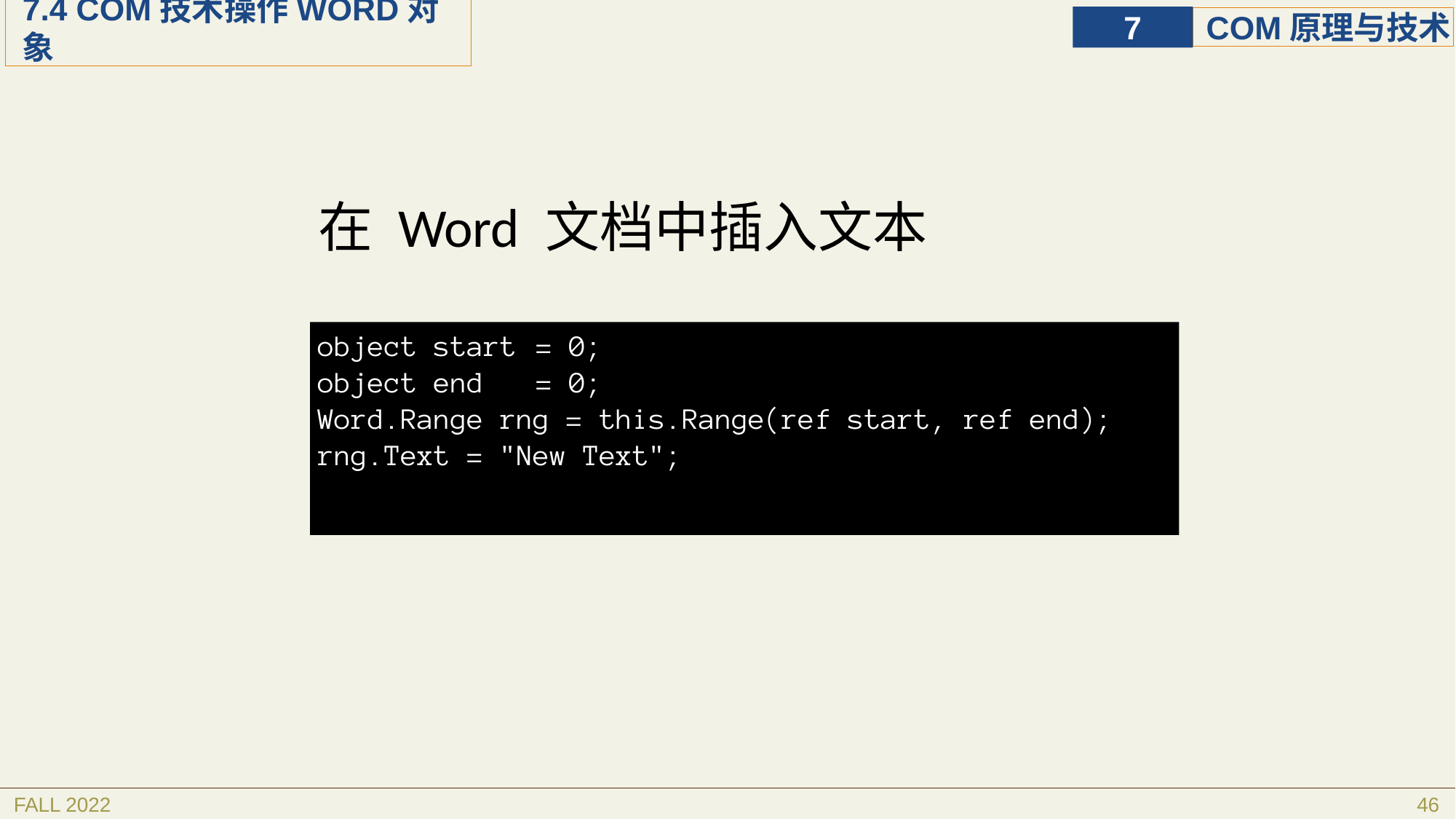

在 Word 文档中插入文本
object start	= 0;
object end	= 0;
Word.Range rng = this.Range(ref start, ref end);
rng.Text = "New Text";